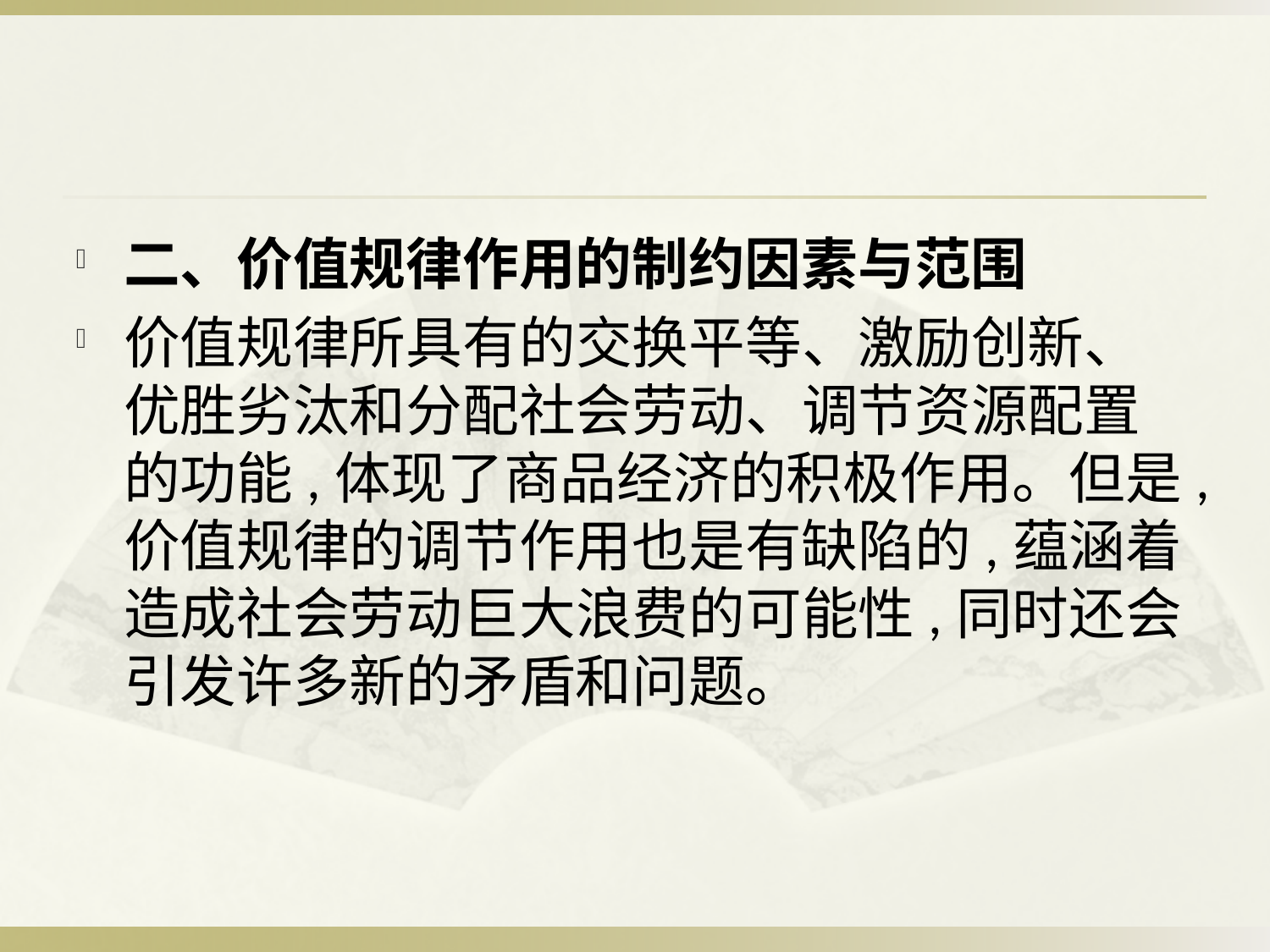

#
二、价值规律作用的制约因素与范围
价值规律所具有的交换平等、激励创新、优胜劣汰和分配社会劳动、调节资源配置的功能,体现了商品经济的积极作用。但是,价值规律的调节作用也是有缺陷的,蕴涵着造成社会劳动巨大浪费的可能性,同时还会引发许多新的矛盾和问题。